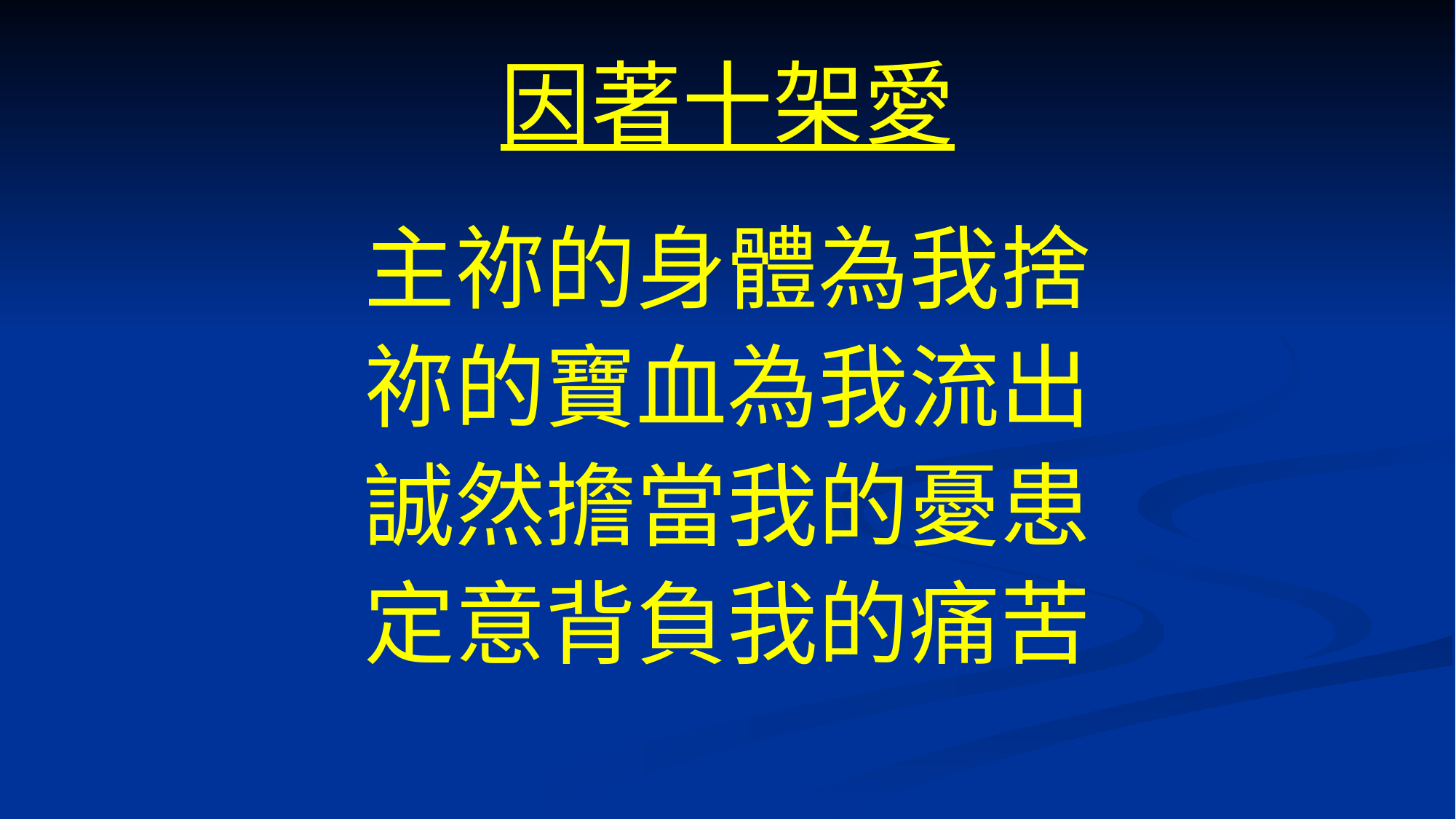

# 因著十架愛
主祢的身體為我捨
祢的寶血為我流出
誠然擔當我的憂患
定意背負我的痛苦